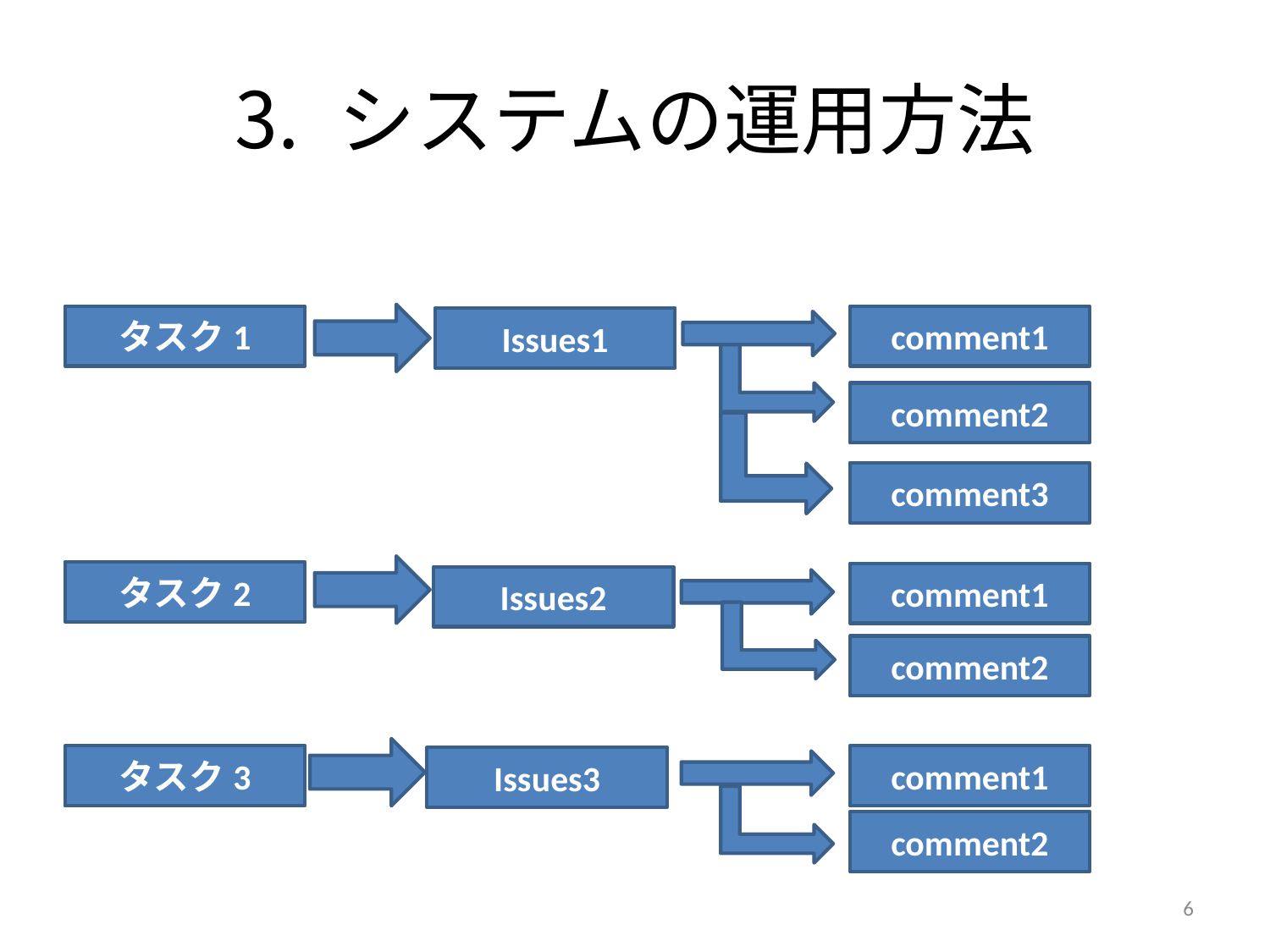

# システムの運用方法

タスク1
comment1
Issues1

comment2

comment3

タスク2
comment1
Issues2

comment2

タスク3
comment1
Issues3

comment2

6